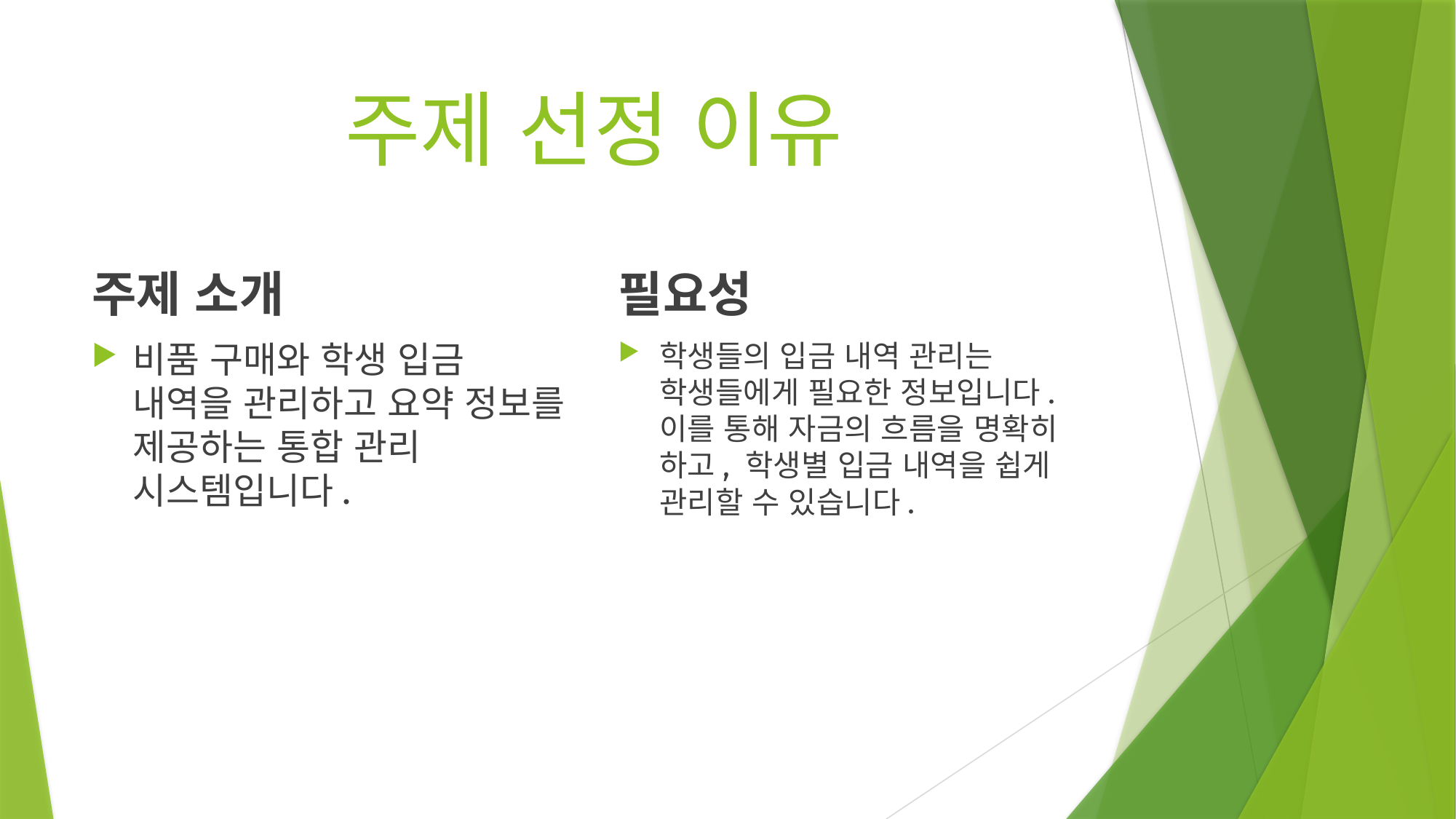

# 주제 선정 이유
주제 소개
비품 구매와 학생 입금 내역을 관리하고 요약 정보를 제공하는 통합 관리 시스템입니다.

필요성
학생들의 입금 내역 관리는 학생들에게 필요한 정보입니다. 이를 통해 자금의 흐름을 명확히 하고, 학생별 입금 내역을 쉽게 관리할 수 있습니다.